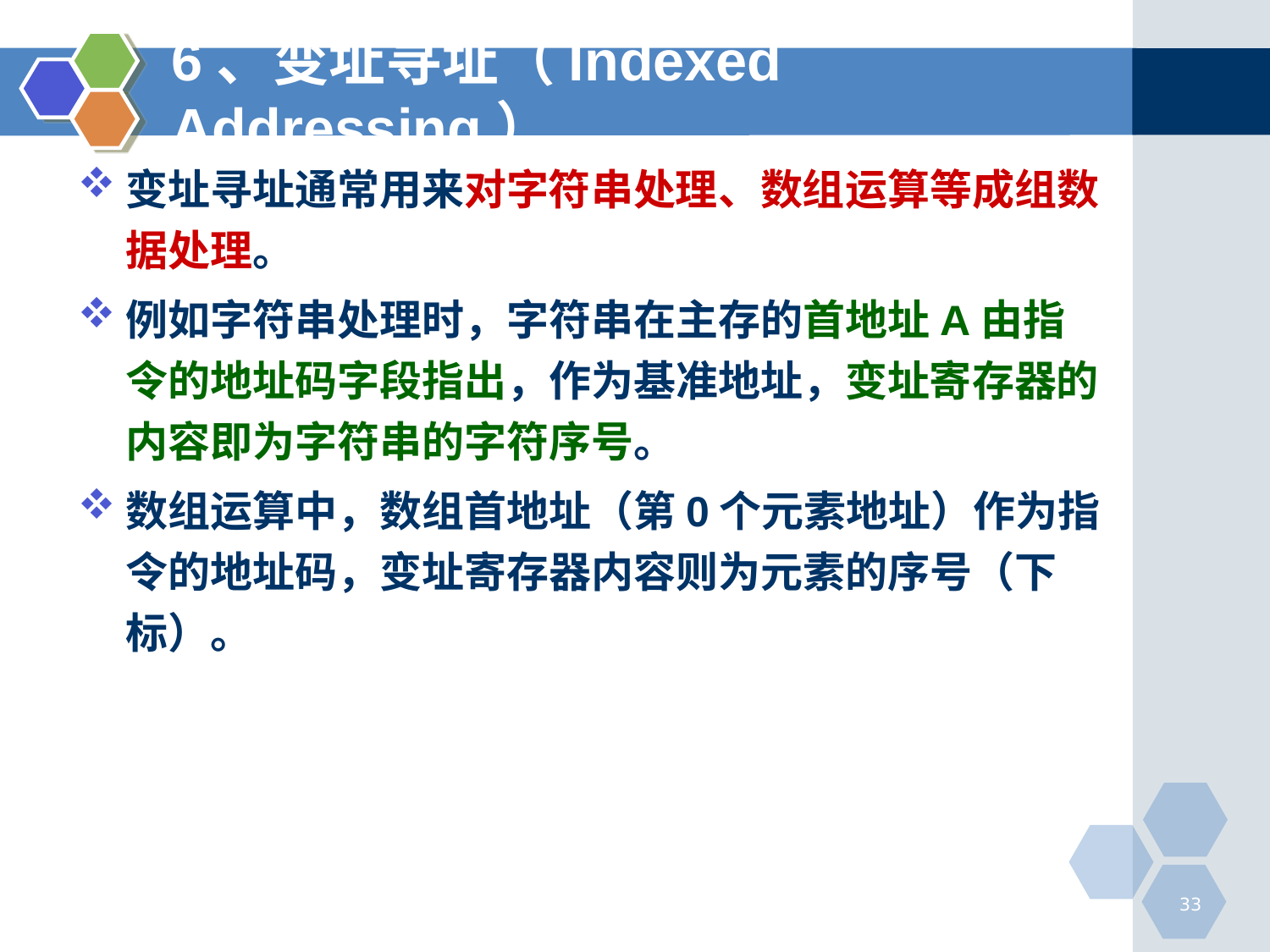

# 6、变址寻址（Indexed Addressing）
变址寻址通常用来对字符串处理、数组运算等成组数据处理。
例如字符串处理时，字符串在主存的首地址A由指令的地址码字段指出，作为基准地址，变址寄存器的内容即为字符串的字符序号。
数组运算中，数组首地址（第0个元素地址）作为指令的地址码，变址寄存器内容则为元素的序号（下标）。
33